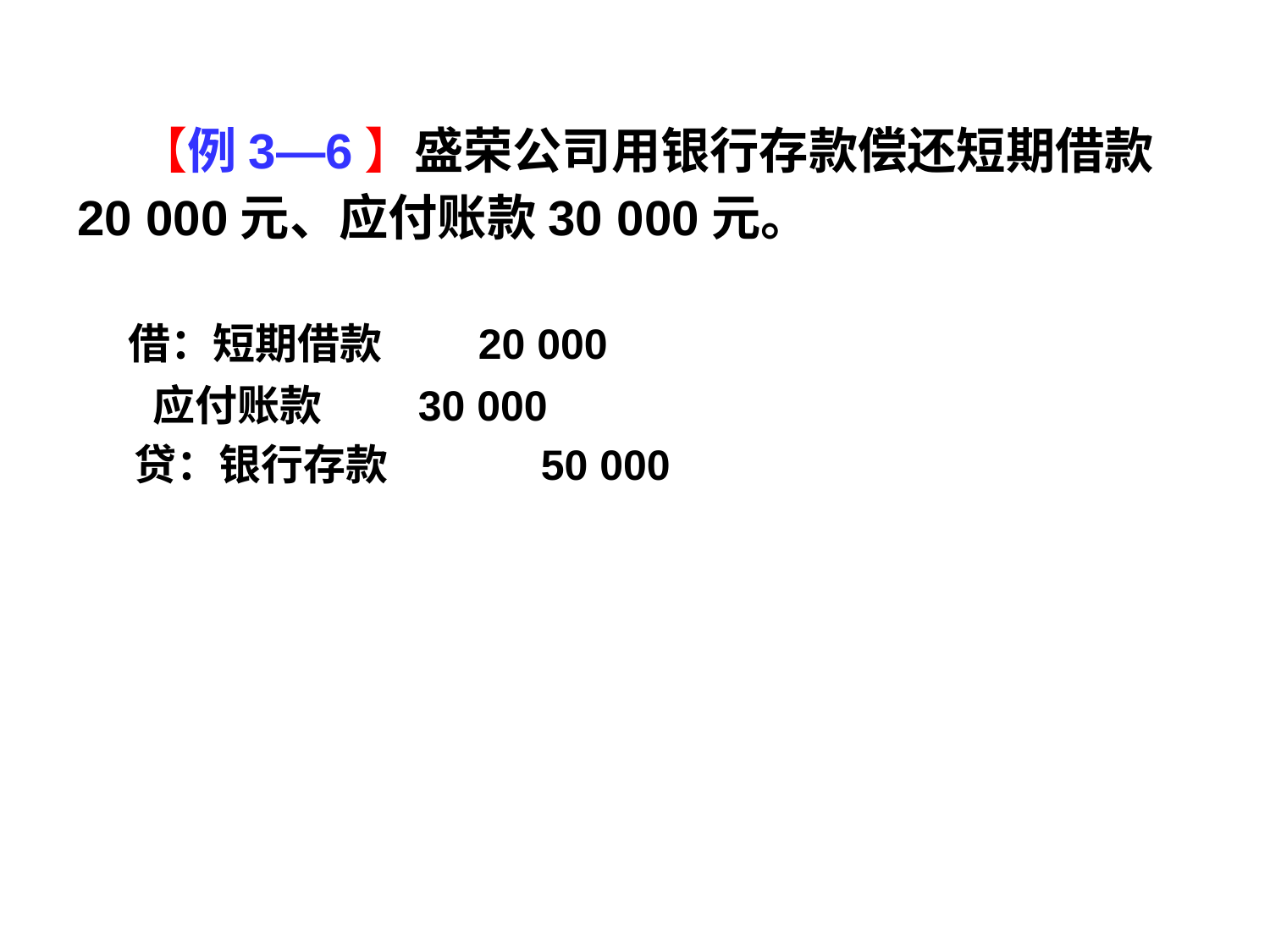

【例3—6】盛荣公司用银行存款偿还短期借款20 000元、应付账款30 000元。
   借：短期借款         20 000
       应付账款         30 000
     贷：银行存款               50 000

38